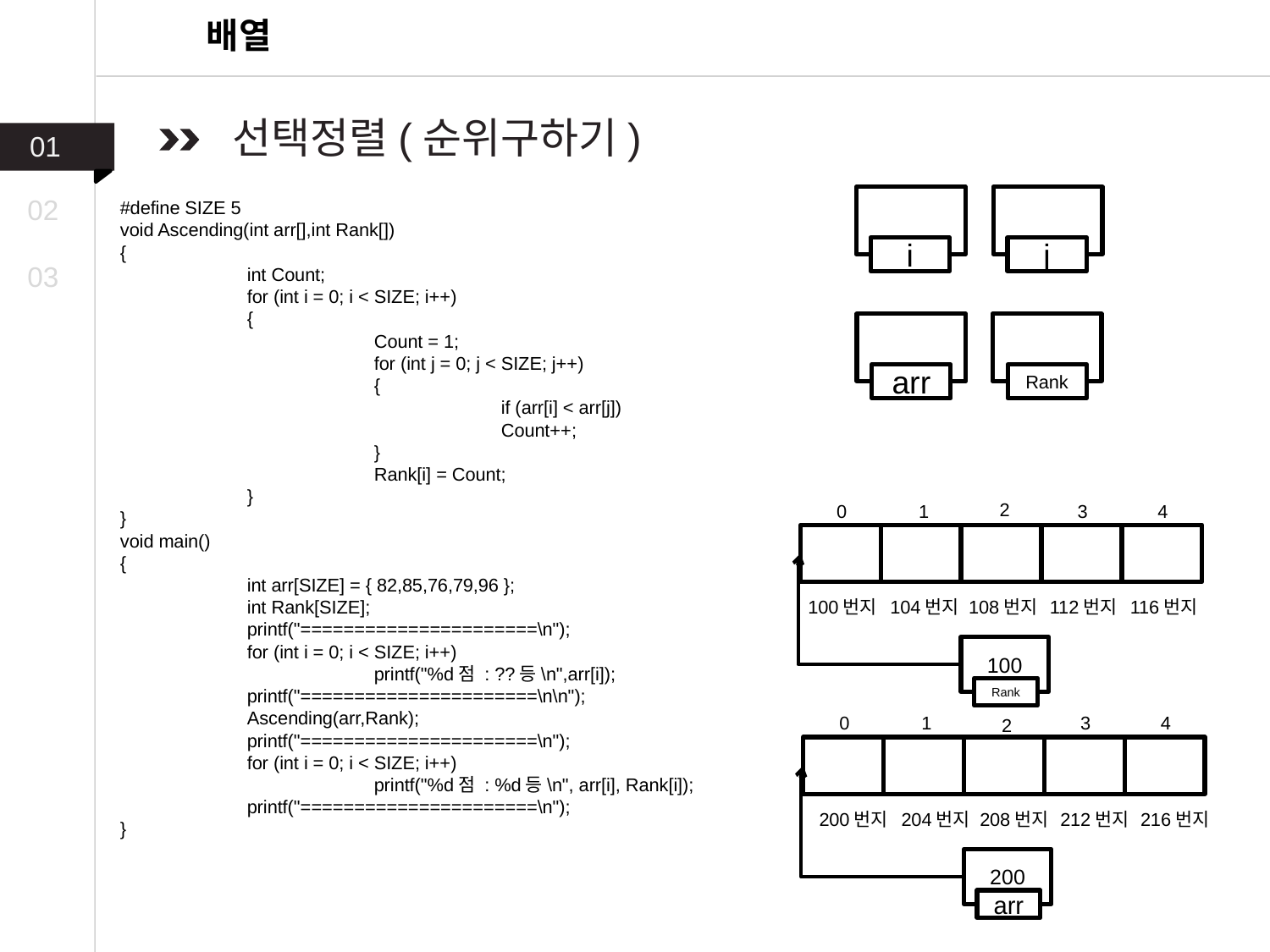

배열
 선택정렬(순위구하기)
01

02

#define SIZE 5
void Ascending(int arr[],int Rank[])
{
	int Count;
	for (int i = 0; i < SIZE; i++)
	{
		Count = 1;
		for (int j = 0; j < SIZE; j++)
		{
			if (arr[i] < arr[j])
			Count++;
		}
		Rank[i] = Count;
	}
}
void main()
{
	int arr[SIZE] = { 82,85,76,79,96 };
	int Rank[SIZE];
	printf("======================\n");
	for (int i = 0; i < SIZE; i++)
		printf("%d점 : ??등\n",arr[i]);
	printf("======================\n\n");
	Ascending(arr,Rank);
	printf("======================\n");
	for (int i = 0; i < SIZE; i++)
		printf("%d점 : %d등\n", arr[i], Rank[i]);
	printf("======================\n");
}
i
j
03

arr
Rank
2
0
1
3
4

100번지
104번지
108번지
112번지
116번지
100
Rank
0
1
3
4

200번지
204번지
208번지
212번지
216번지
200
arr
2